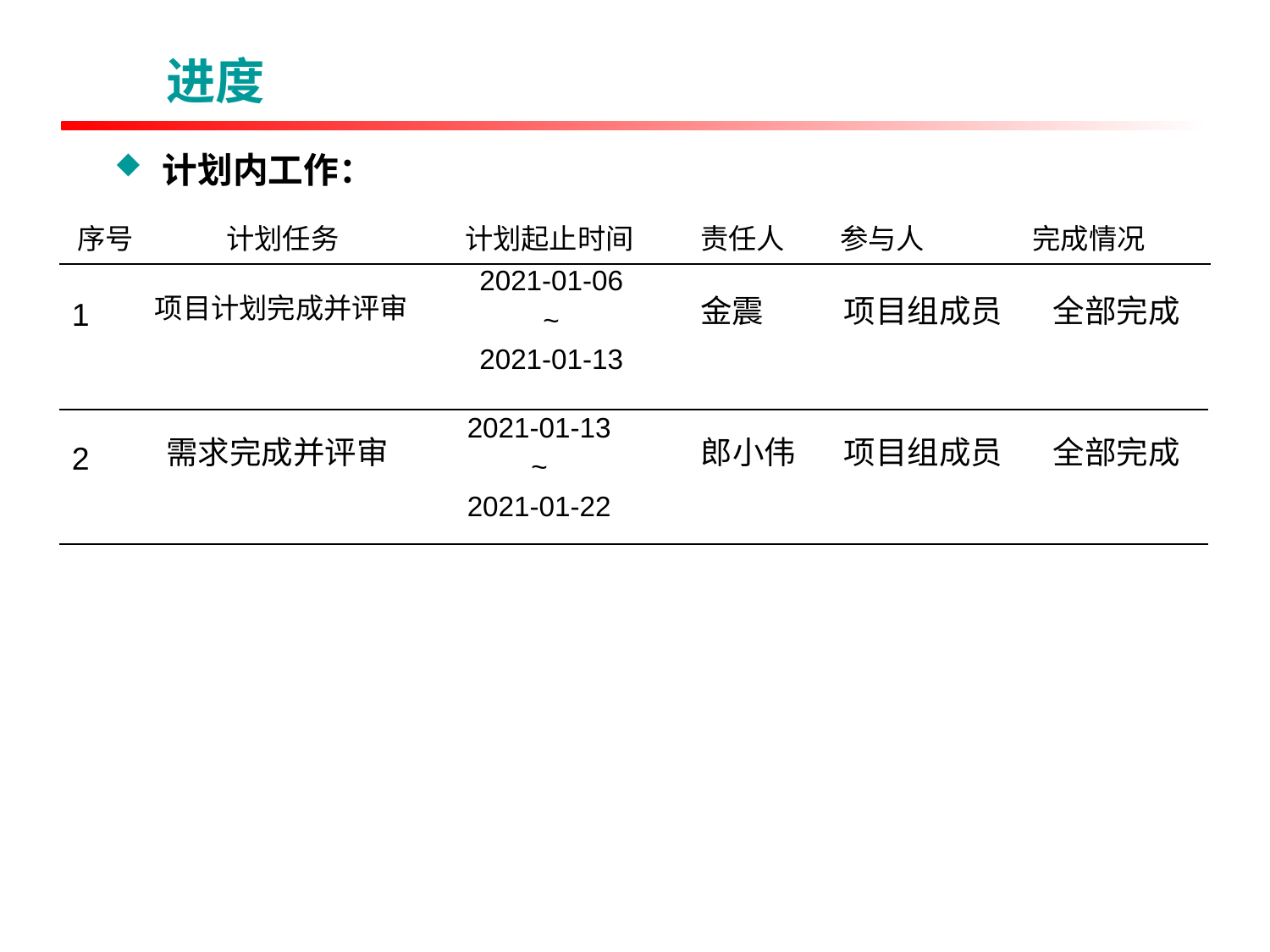

计划内工作：
进度
| 序号 | 计划任务 | 计划起止时间 | 责任人 | 参与人 | 完成情况 |
| --- | --- | --- | --- | --- | --- |
2021-01-06
~
2021-01-13
项目计划完成并评审
金震
项目组成员
全部完成
1
2021-01-13
~
2021-01-22
需求完成并评审
郎小伟
项目组成员
全部完成
2